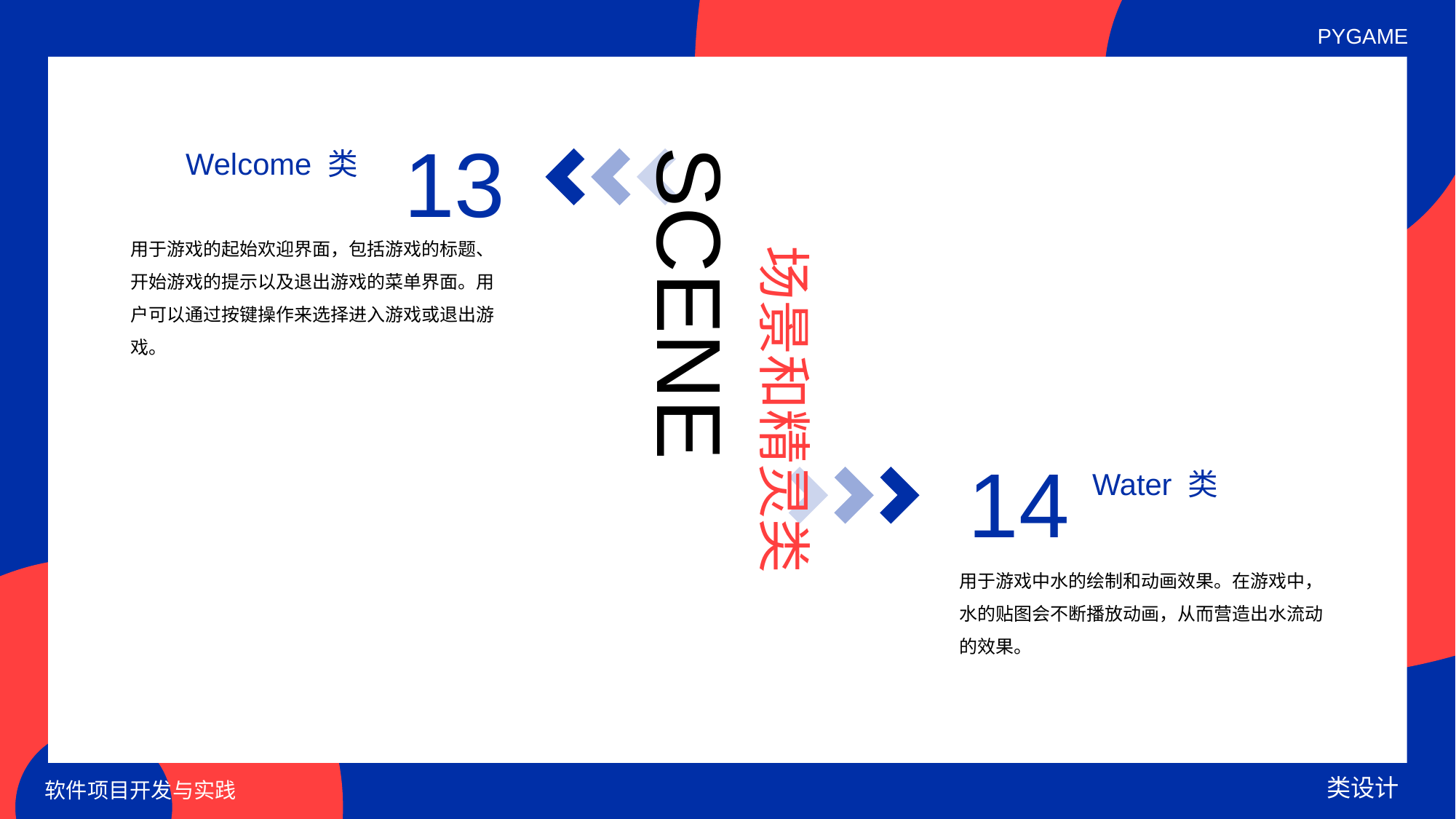

PYGAME

13
场景和精灵类
SCENE

Welcome 类

用于游戏的起始欢迎界面，包括游戏的标题、开始游戏的提示以及退出游戏的菜单界面。用户可以通过按键操作来选择进入游戏或退出游戏。

14
Water 类

用于游戏中水的绘制和动画效果。在游戏中，水的贴图会不断播放动画，从而营造出水流动的效果。

类设计
软件项目开发与实践